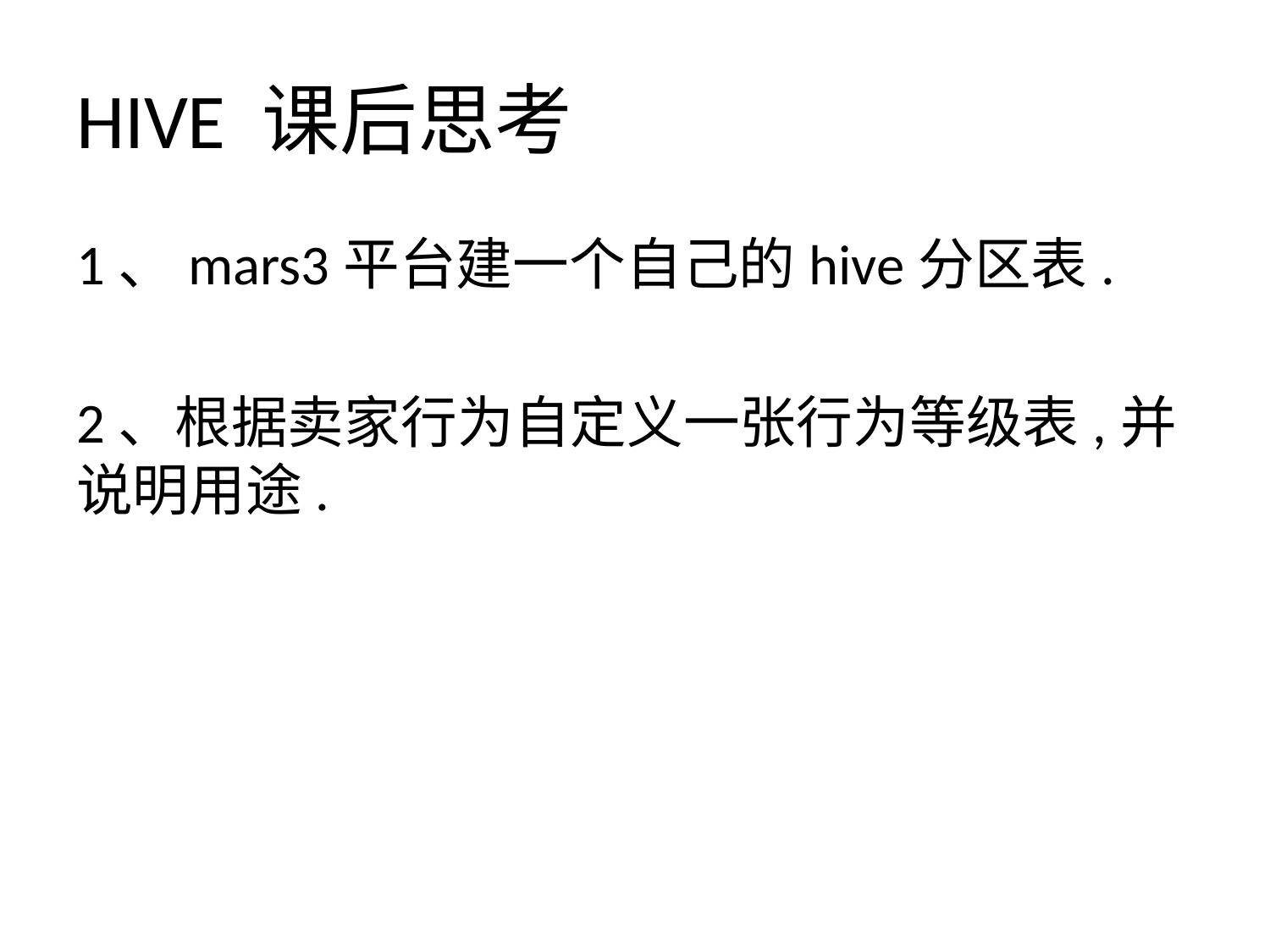

# HIVE 课后思考
1、mars3平台建一个自己的hive分区表.

2、根据卖家行为自定义一张行为等级表,并说明用途.